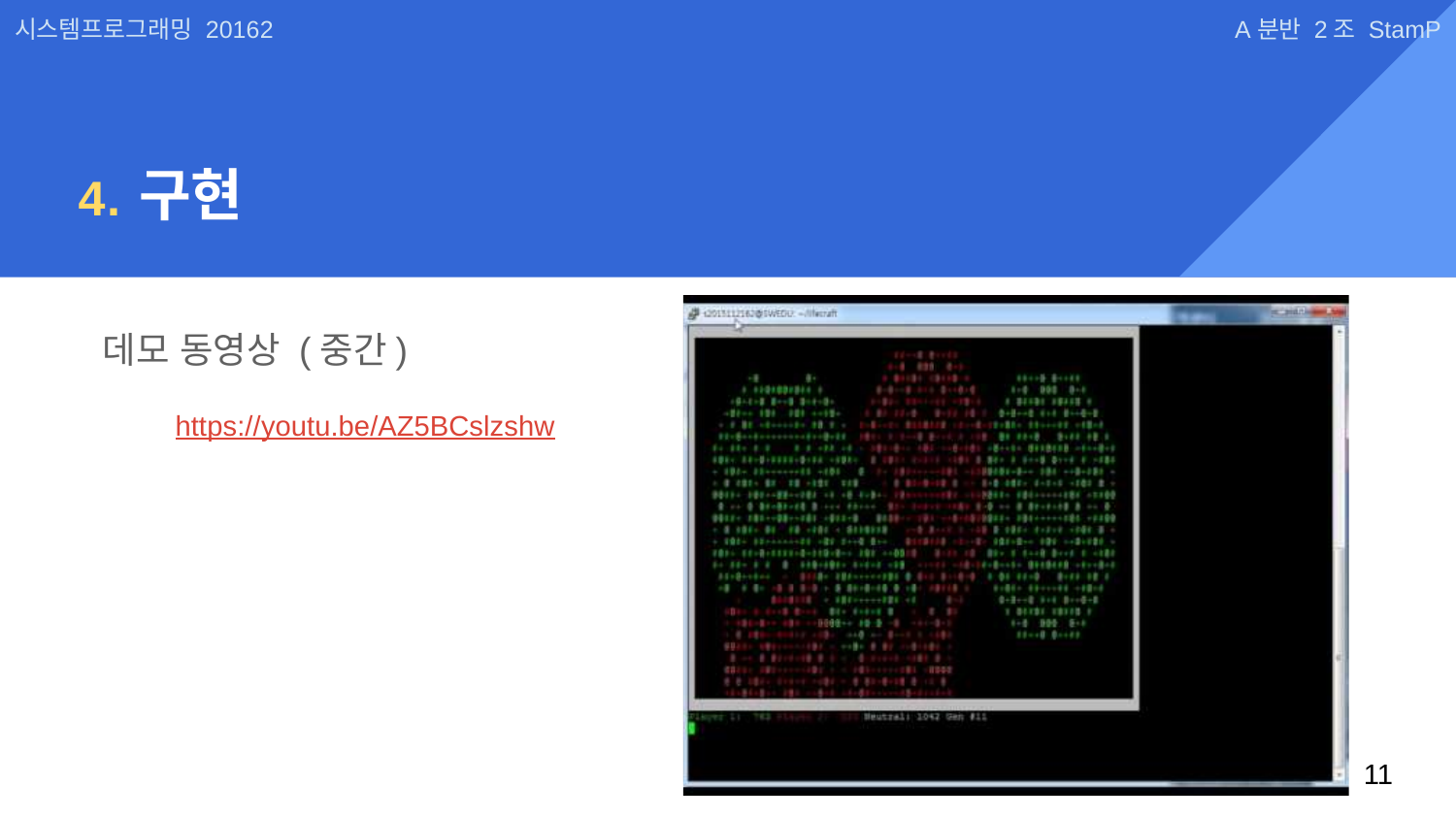

# 구현

데모 동영상 (중간)
https://youtu.be/AZ5BCslzshw
11